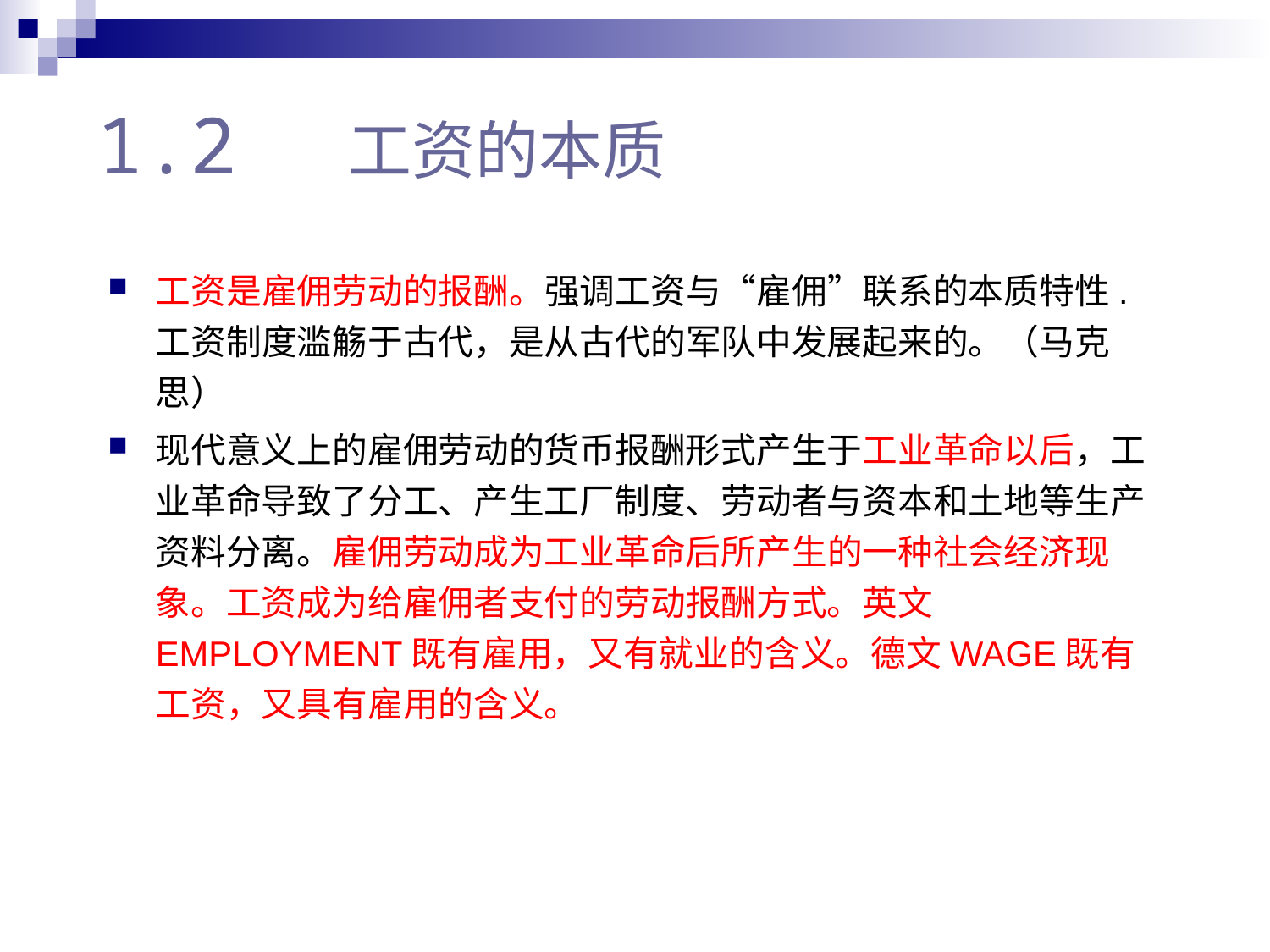

# 1.2  工资的本质
工资是雇佣劳动的报酬。强调工资与“雇佣”联系的本质特性.工资制度滥觞于古代，是从古代的军队中发展起来的。（马克思）
现代意义上的雇佣劳动的货币报酬形式产生于工业革命以后，工业革命导致了分工、产生工厂制度、劳动者与资本和土地等生产资料分离。雇佣劳动成为工业革命后所产生的一种社会经济现象。工资成为给雇佣者支付的劳动报酬方式。英文EMPLOYMENT既有雇用，又有就业的含义。德文WAGE既有工资，又具有雇用的含义。

12